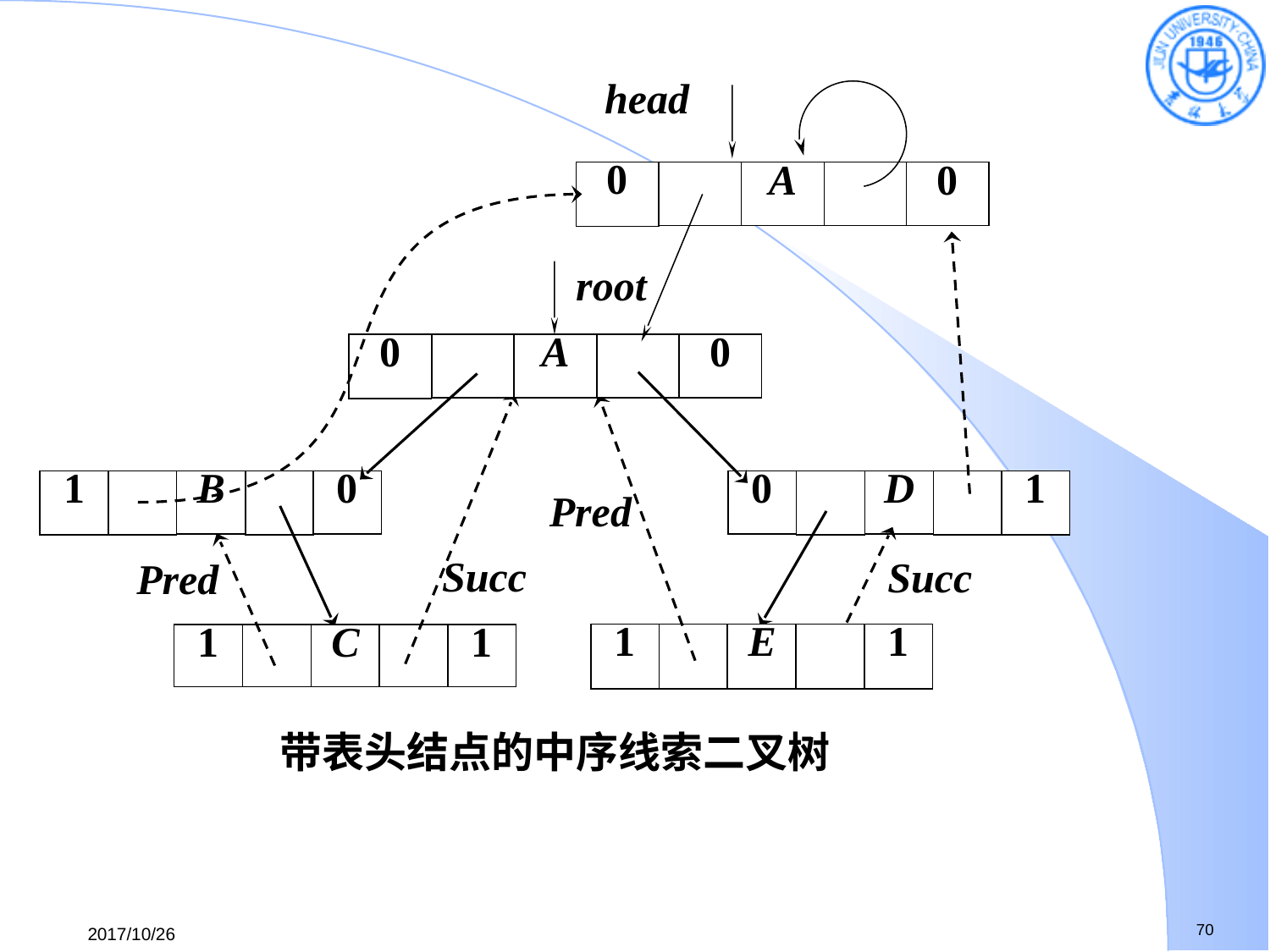

head

0

A

0

root
0

A

0

Pred
1

C

1
Succ

Pred

1

E

1
Succ
1

B

0
0

D

1

带表头结点的中序线索二叉树